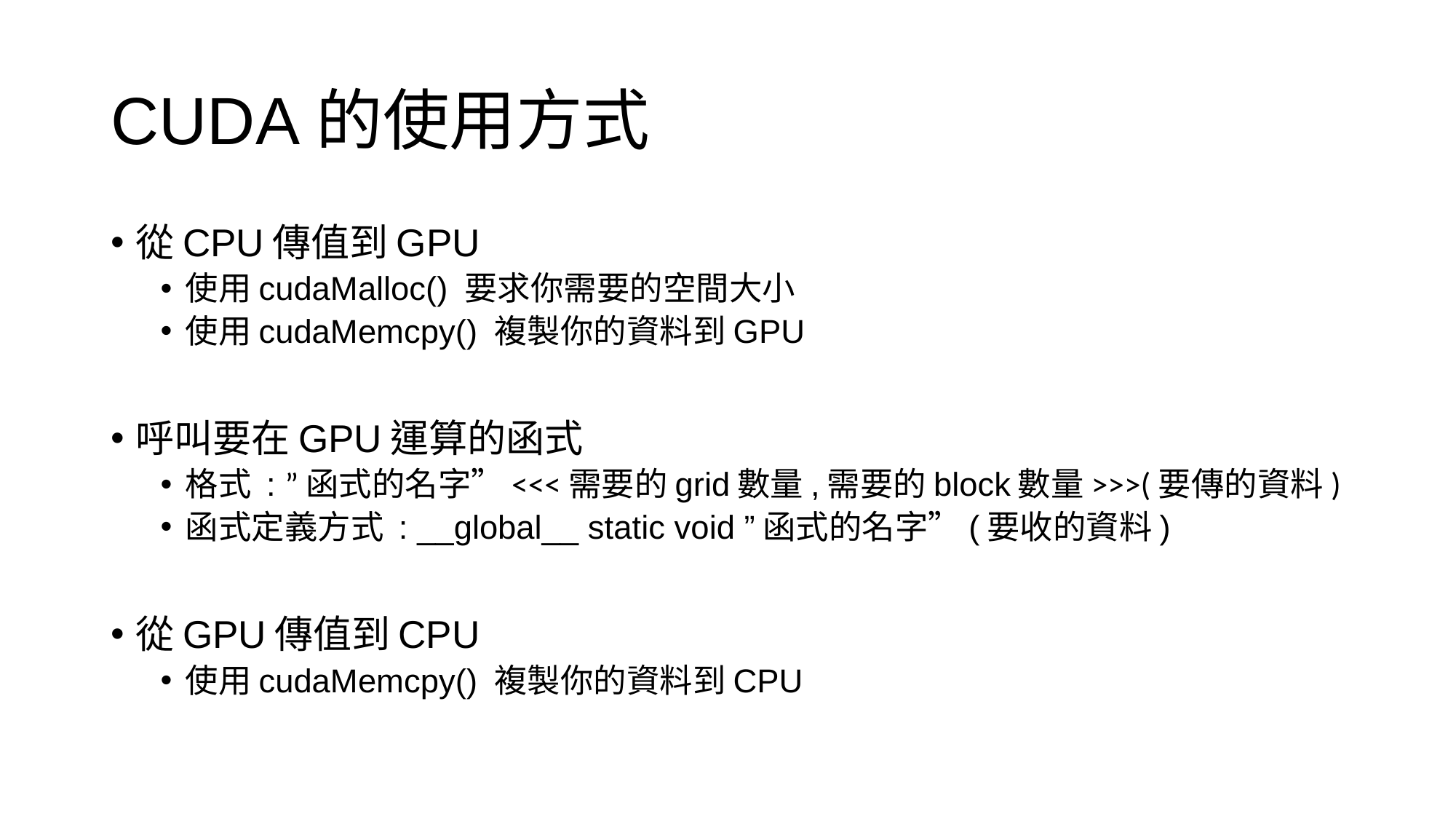

# CUDA的使用方式
從CPU傳值到GPU
使用cudaMalloc() 要求你需要的空間大小
使用cudaMemcpy() 複製你的資料到GPU

呼叫要在GPU運算的函式
格式 : ”函式的名字”<<<需要的grid數量,需要的block數量>>>(要傳的資料)
函式定義方式 : __global__ static void ”函式的名字”(要收的資料)

從GPU傳值到CPU
使用cudaMemcpy() 複製你的資料到CPU